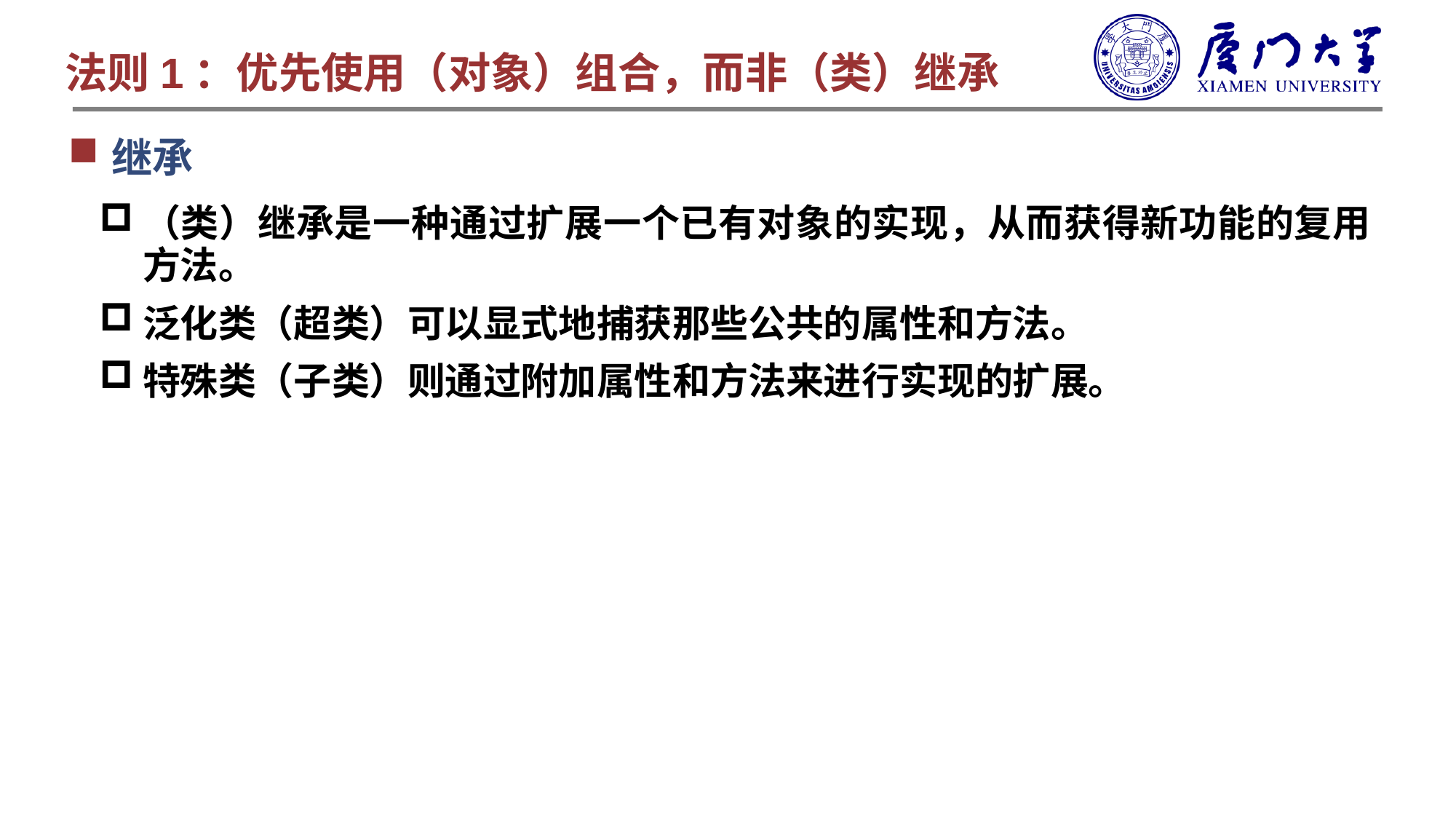

法则1：优先使用（对象）组合，而非（类）继承
继承
（类）继承是一种通过扩展一个已有对象的实现，从而获得新功能的复用方法。
泛化类（超类）可以显式地捕获那些公共的属性和方法。
特殊类（子类）则通过附加属性和方法来进行实现的扩展。